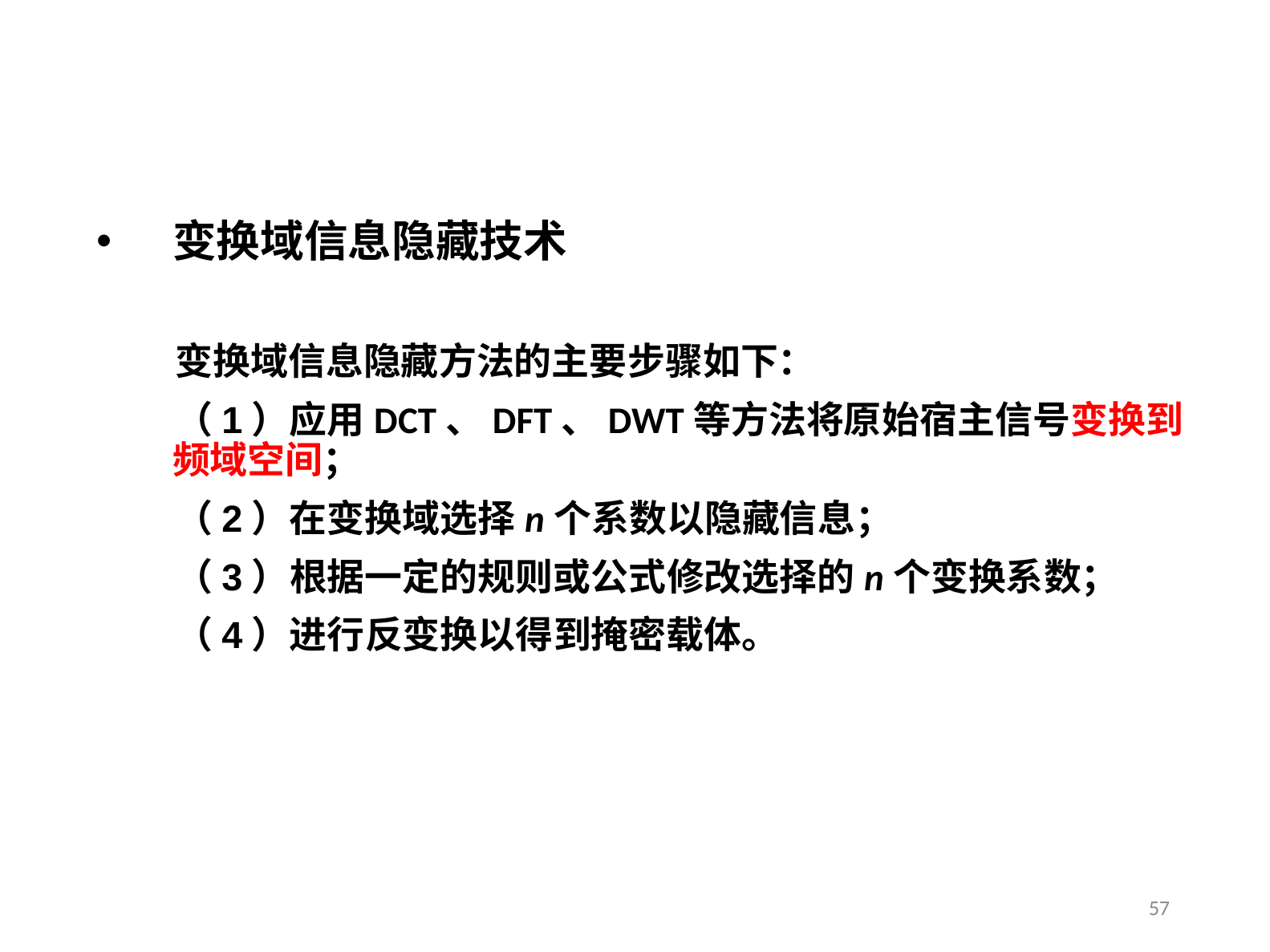

变换域信息隐藏技术

        变换域信息隐藏方法的主要步骤如下：
        （1）应用DCT、DFT、DWT等方法将原始宿主信号变换到频域空间；
        （2）在变换域选择n个系数以隐藏信息；
        （3）根据一定的规则或公式修改选择的n个变换系数；
        （4）进行反变换以得到掩密载体。

57